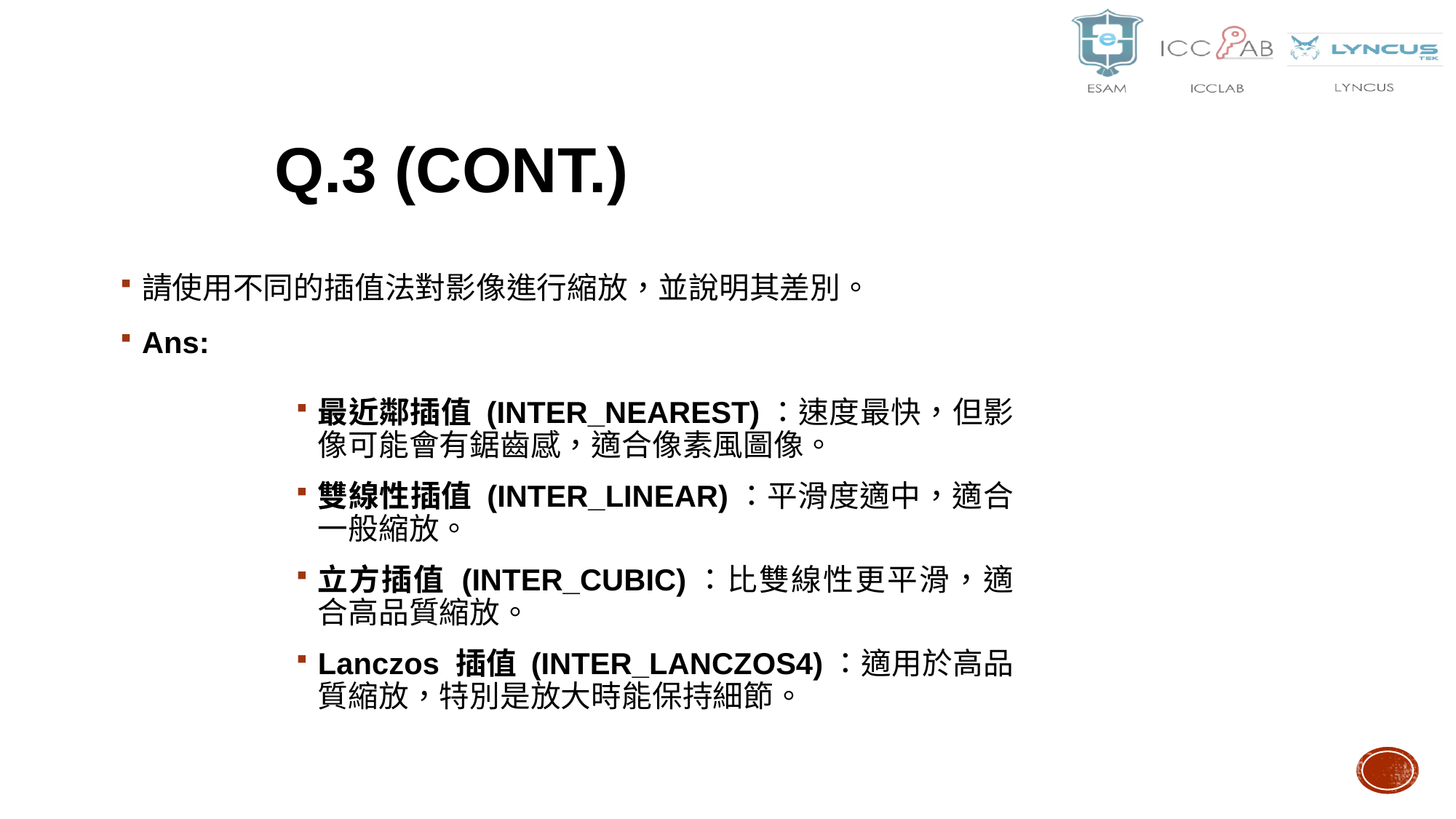

# Q.3 (cont.)
請使用不同的插值法對影像進行縮放，並說明其差別。
Ans:

最近鄰插值 (INTER_NEAREST)：速度最快，但影像可能會有鋸齒感，適合像素風圖像。
雙線性插值 (INTER_LINEAR)：平滑度適中，適合一般縮放。
立方插值 (INTER_CUBIC)：比雙線性更平滑，適合高品質縮放。
Lanczos 插值 (INTER_LANCZOS4)：適用於高品質縮放，特別是放大時能保持細節。

8